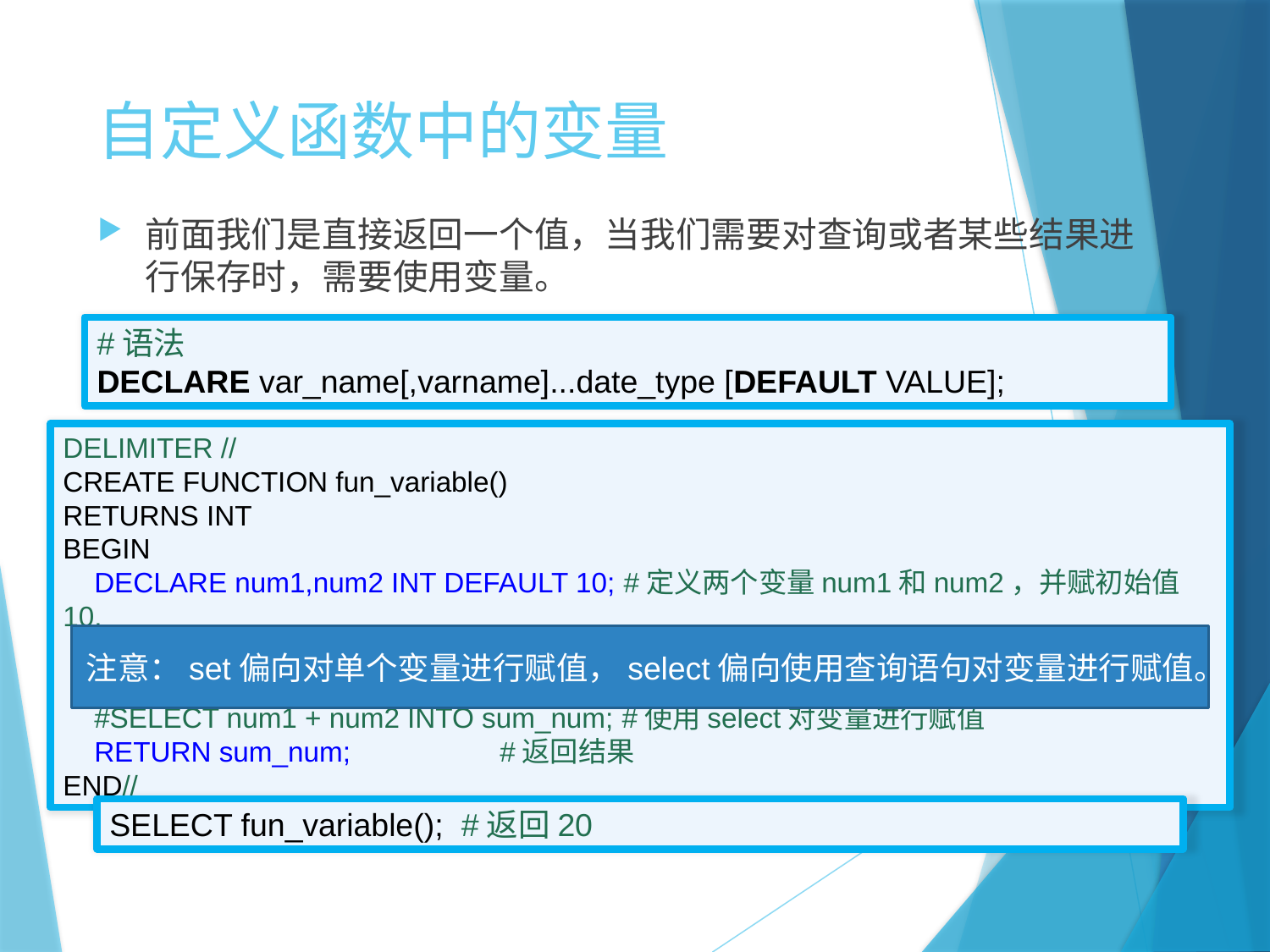

# 自定义函数中的变量
前面我们是直接返回一个值，当我们需要对查询或者某些结果进行保存时，需要使用变量。
#语法
DECLARE var_name[,varname]...date_type [DEFAULT VALUE];
DELIMITER //
CREATE FUNCTION fun_variable()
RETURNS INT
BEGIN
    DECLARE num1,num2 INT DEFAULT 10; #定义两个变量num1和num2，并赋初始值10.
    DECLARE sum_num INT;              #定义一个变量sum_num。
    set sum_num = num1 + num2;        #使用set对变量进行赋值。
    #SELECT num1 + num2 INTO sum_num; #使用select对变量进行赋值
    RETURN sum_num;                   #返回结果
END//
注意：set偏向对单个变量进行赋值，select偏向使用查询语句对变量进行赋值。
SELECT fun_variable();  #返回20